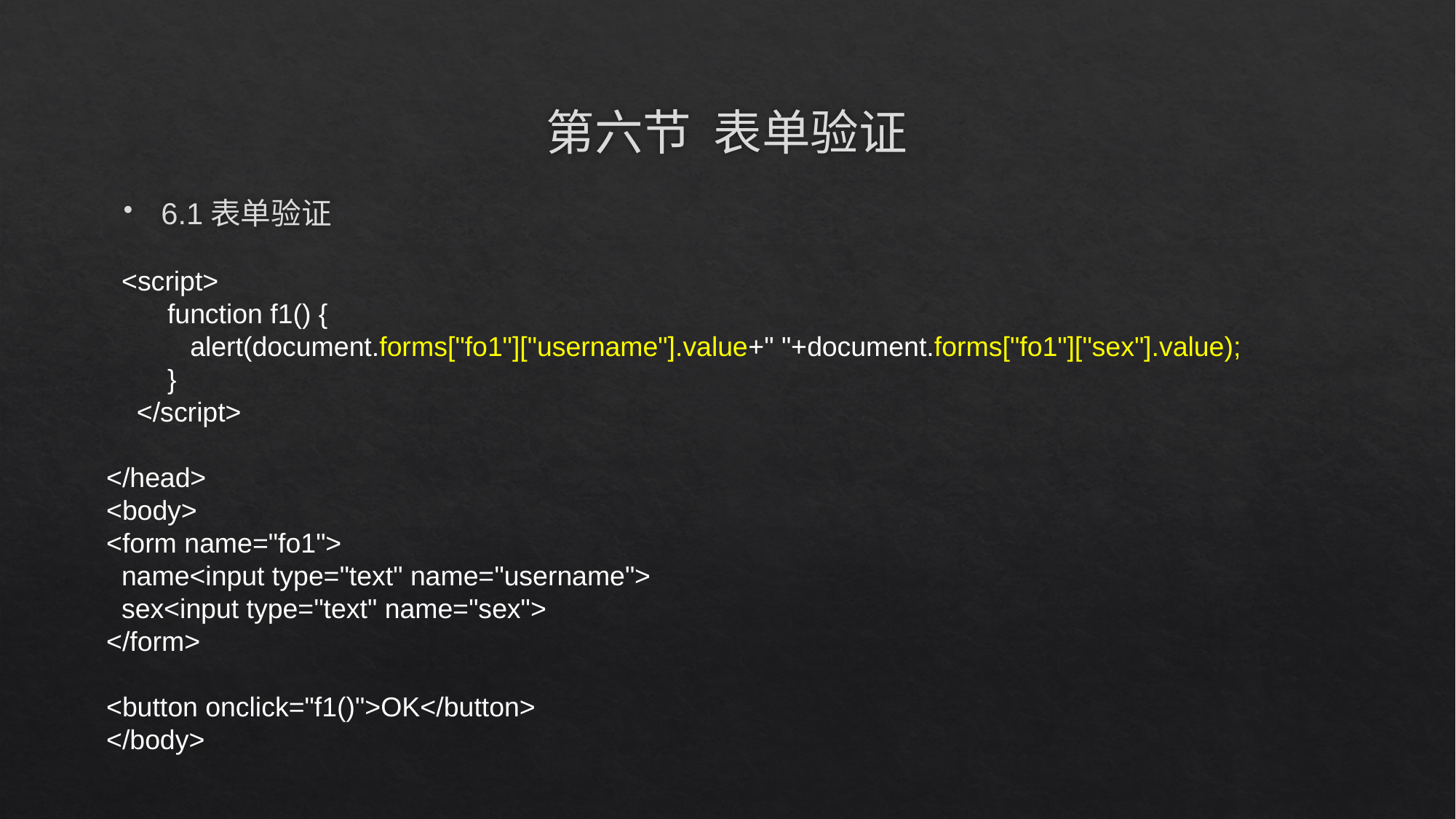

# 第六节  表单验证
6.1表单验证
  <script>
        function f1() {
           alert(document.forms["fo1"]["username"].value+" "+document.forms["fo1"]["sex"].value);
        }
    </script>

</head>
<body>
<form name="fo1">
  name<input type="text" name="username">
  sex<input type="text" name="sex">
</form>

<button onclick="f1()">OK</button>
</body>